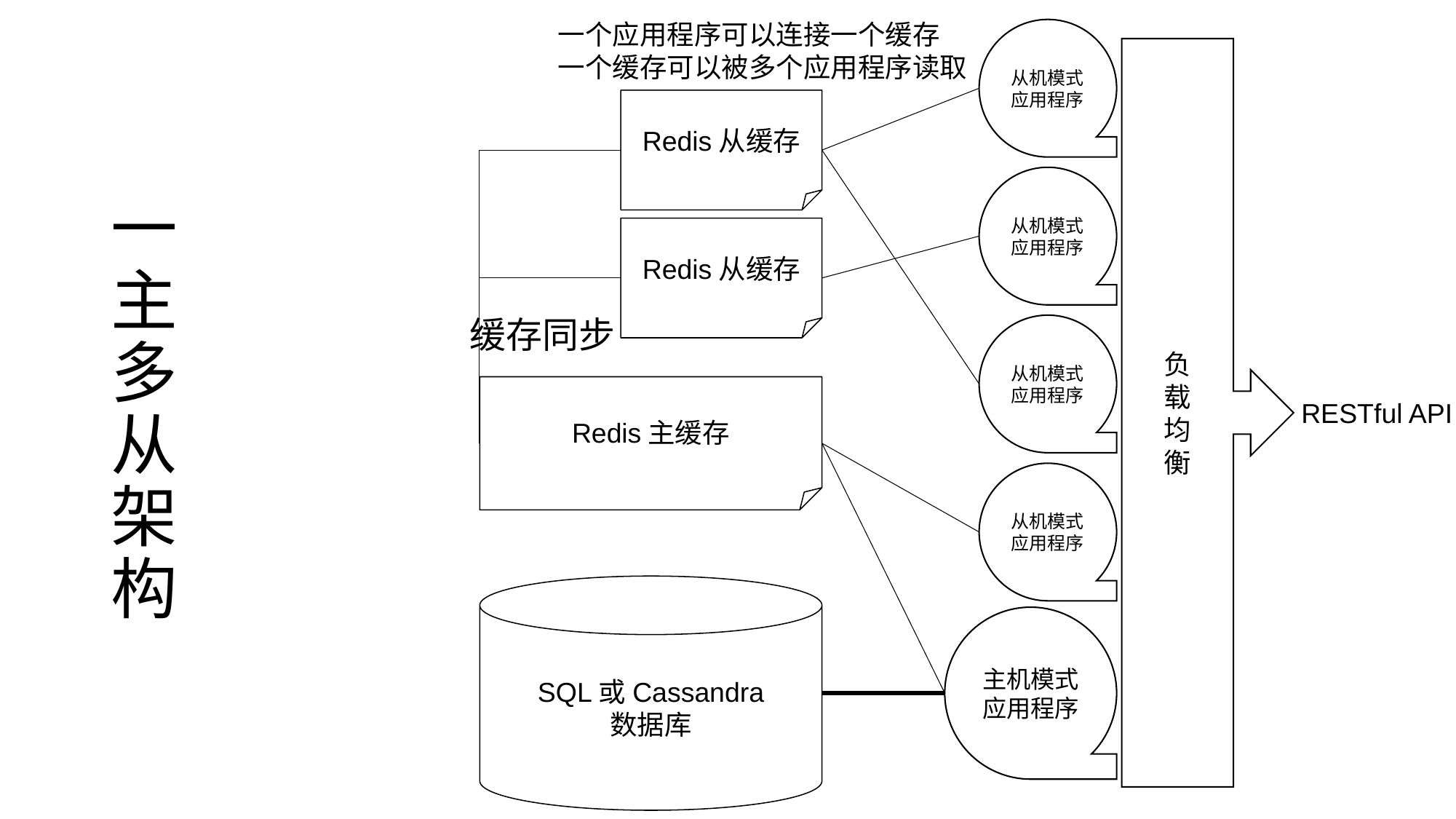

一个应用程序可以连接一个缓存
一个缓存可以被多个应用程序读取
从机模式
应用程序
负
载
均
衡
# 一主多从架构
Redis从缓存
从机模式
应用程序
Redis从缓存
缓存同步
从机模式
应用程序
Redis主缓存
RESTful API
从机模式
应用程序
SQL或Cassandra
数据库
主机模式
应用程序